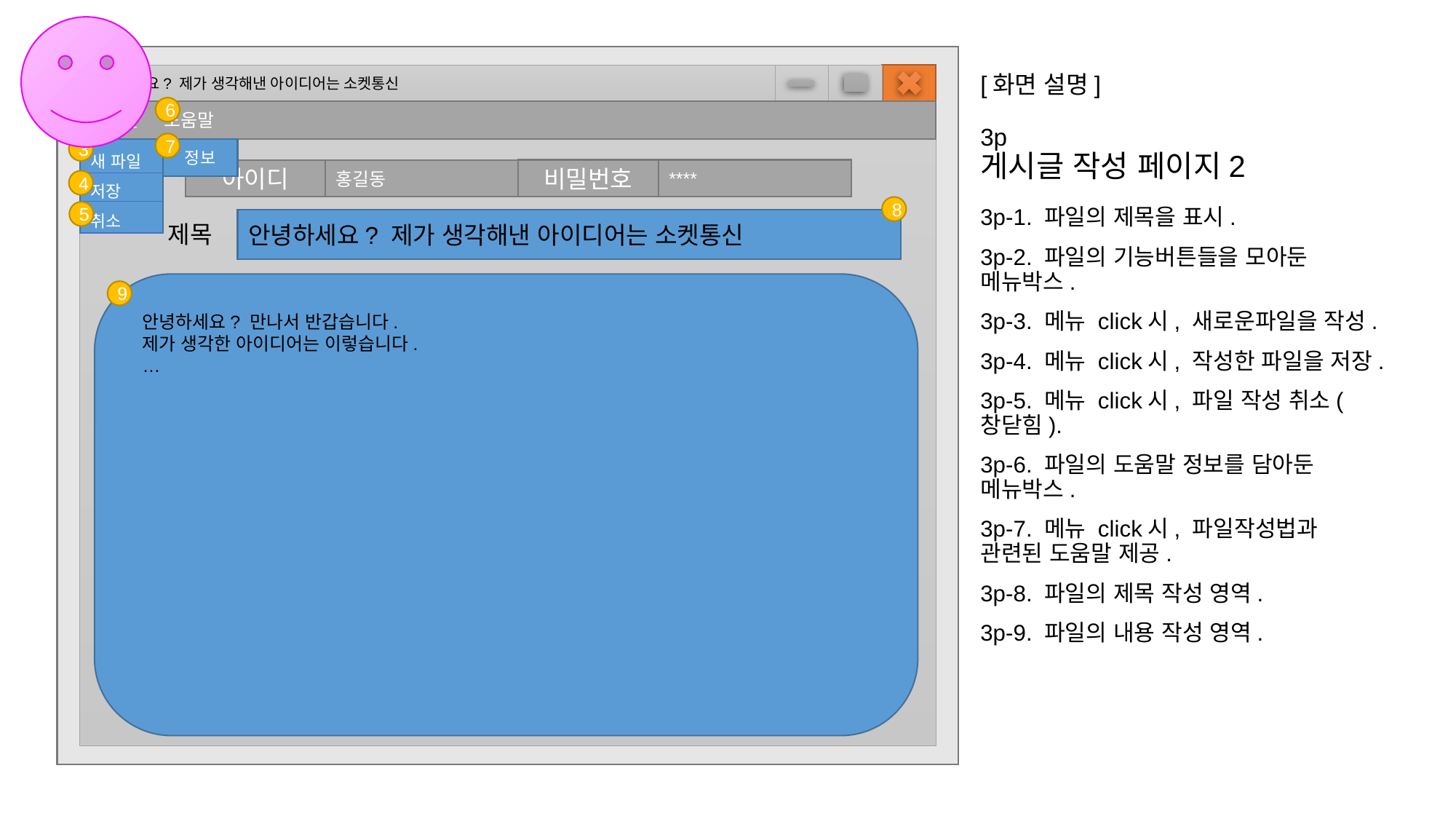

# [화면 설명] 3p 게시글 작성 페이지2
1

안녕하세요? 제가 생각해낸 아이디어는 소켓통신

2
6
  파일     도움말
7
3
새 파일
저장
취소
정보
****
비밀번호
아이디
홍길동
4
8
3p-1. 파일의 제목을 표시.
3p-2. 파일의 기능버튼들을 모아둔 메뉴박스.
3p-3. 메뉴 click시, 새로운파일을 작성.
3p-4. 메뉴 click시, 작성한 파일을 저장.
3p-5. 메뉴 click시, 파일 작성 취소(창닫힘).
3p-6. 파일의 도움말 정보를 담아둔 메뉴박스.
3p-7. 메뉴 click시, 파일작성법과 관련된 도움말 제공.
3p-8. 파일의 제목 작성 영역.
3p-9. 파일의 내용 작성 영역.

5
안녕하세요? 제가 생각해낸 아이디어는 소켓통신
제목

9
안녕하세요? 만나서 반갑습니다.
제가 생각한 아이디어는 이렇습니다.
…